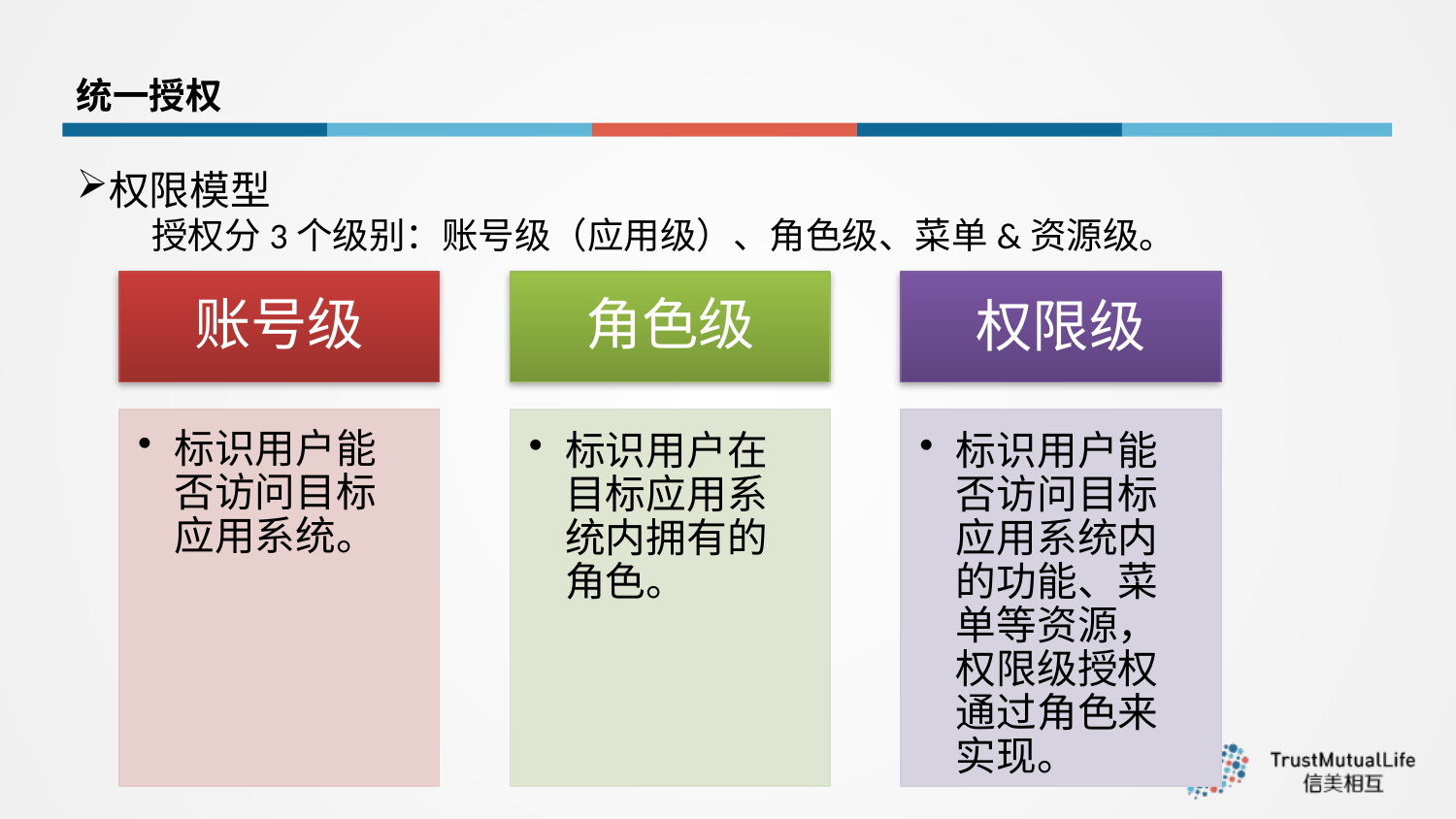

统一授权
权限模型
        授权分3个级别：账号级（应用级）、角色级、菜单&资源级。

账号级

角色级

权限级

标识用户能否访问目标应用系统。

标识用户在目标应用系统内拥有的角色。

标识用户能否访问目标应用系统内的功能、菜单等资源，权限级授权通过角色来实现。